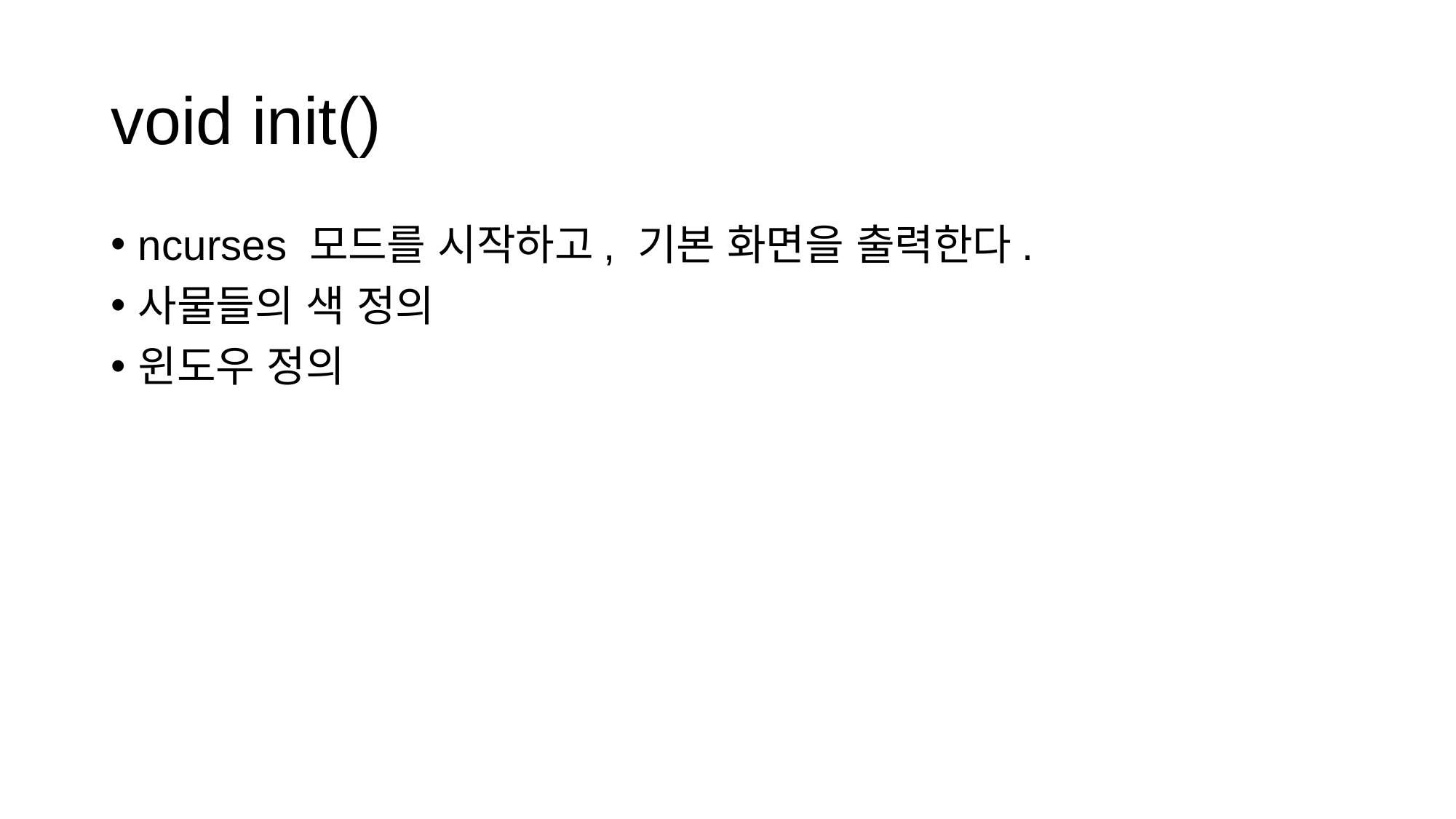

# void init()
ncurses 모드를 시작하고, 기본 화면을 출력한다.
사물들의 색 정의
윈도우 정의